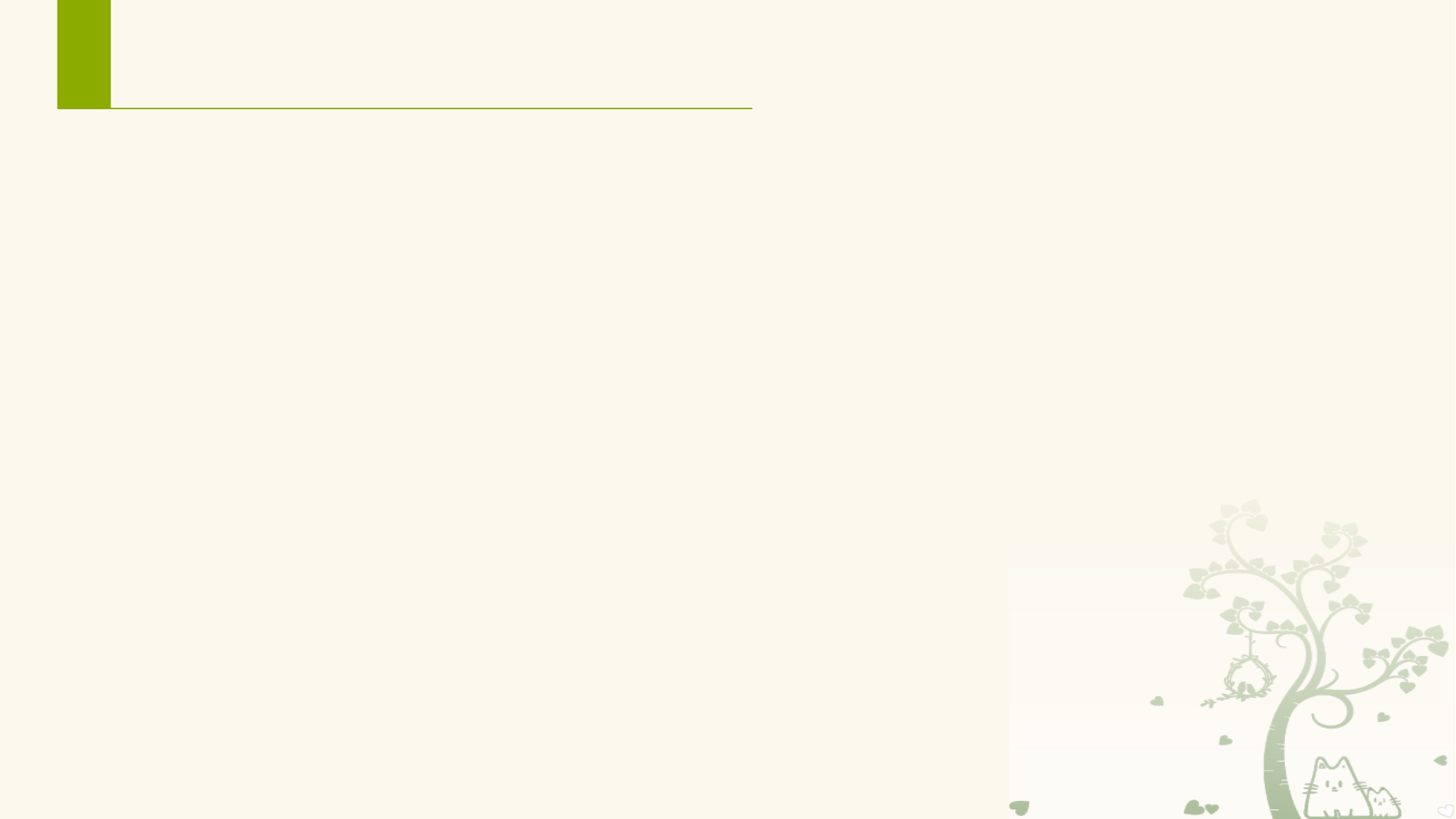

# 8.3.2 启动方式启动的服务
说明：
startService(Intent serviceIntent)，其中的serviceIntent既可以是显式Intent，也可以是隐式Intent，当客户端与Service同处于一个App时，一般推荐使用显示Intent。当处于不同App时，只能使用隐式Intent。
当客户端调用startService(Intent serviceIntent)启动Service时，客户端可以将参数通过Intent直接传递给Service。
Service执行过程中，如果需要将参数传递给客户端，可以借助广播机制。
Android 8.0之后，Android系统对后台服务功能进行了限制，只有当应用保持在前台可见的情况下，Service才能稳定运行，一旦应用进行后台，Service随时可能被系统回收。